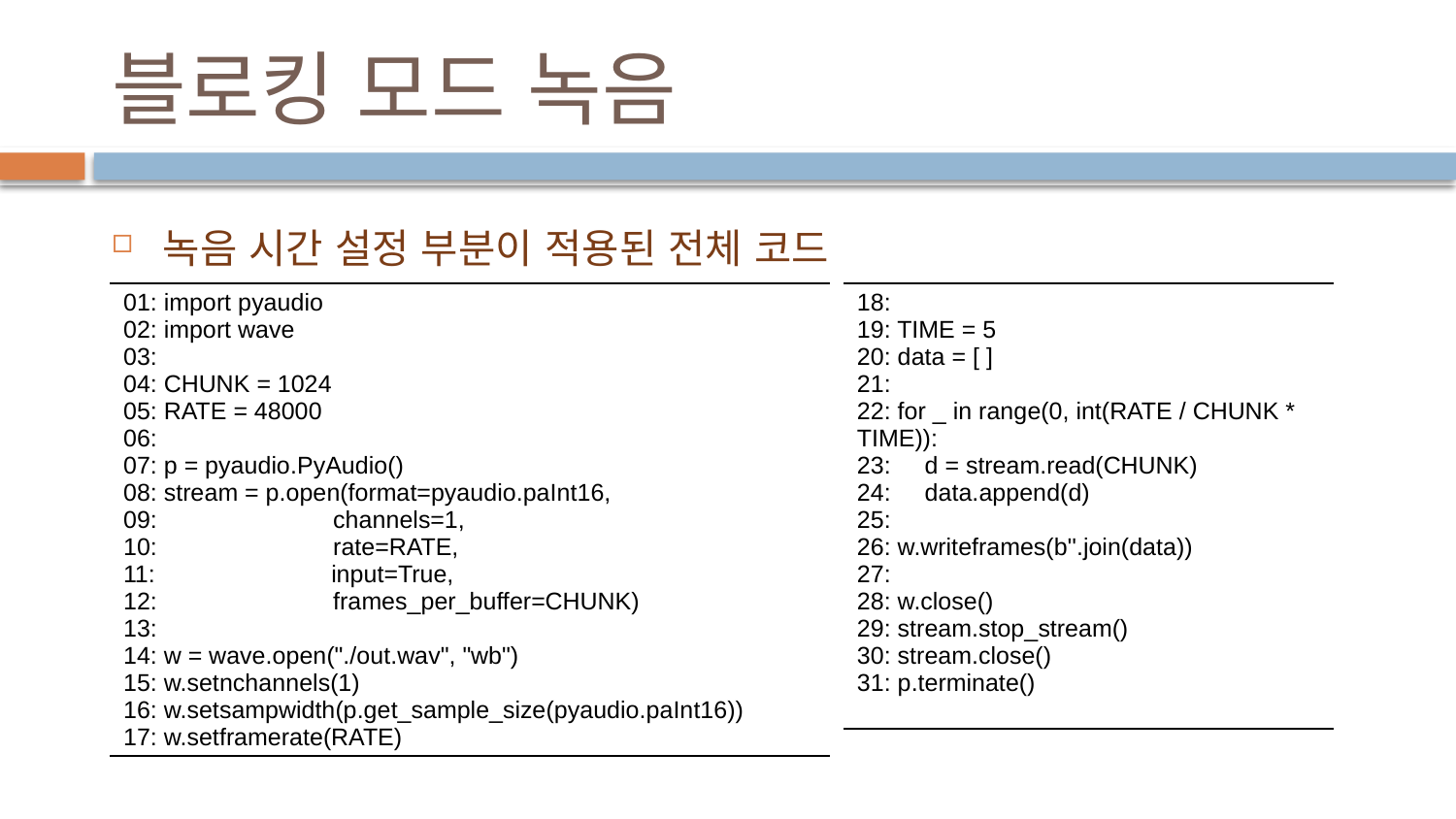

# 블로킹 모드 녹음
녹음 시간 설정 부분이 적용된 전체 코드
| 01: import pyaudio 02: import wave 03: 04: CHUNK = 1024 05: RATE = 48000 06: 07: p = pyaudio.PyAudio() 08: stream = p.open(format=pyaudio.paInt16, 09: channels=1, 10: rate=RATE, 11: input=True, 12: frames\_per\_buffer=CHUNK) 13: 14: w = wave.open("./out.wav", "wb") 15: w.setnchannels(1) 16: w.setsampwidth(p.get\_sample\_size(pyaudio.paInt16)) 17: w.setframerate(RATE) |
| --- |
| 18: 19: TIME = 5 20: data = [ ] 21: 22: for \_ in range(0, int(RATE / CHUNK \* TIME)): 23: d = stream.read(CHUNK) 24: data.append(d) 25: 26: w.writeframes(b''.join(data)) 27: 28: w.close() 29: stream.stop\_stream() 30: stream.close() 31: p.terminate() |
| --- |